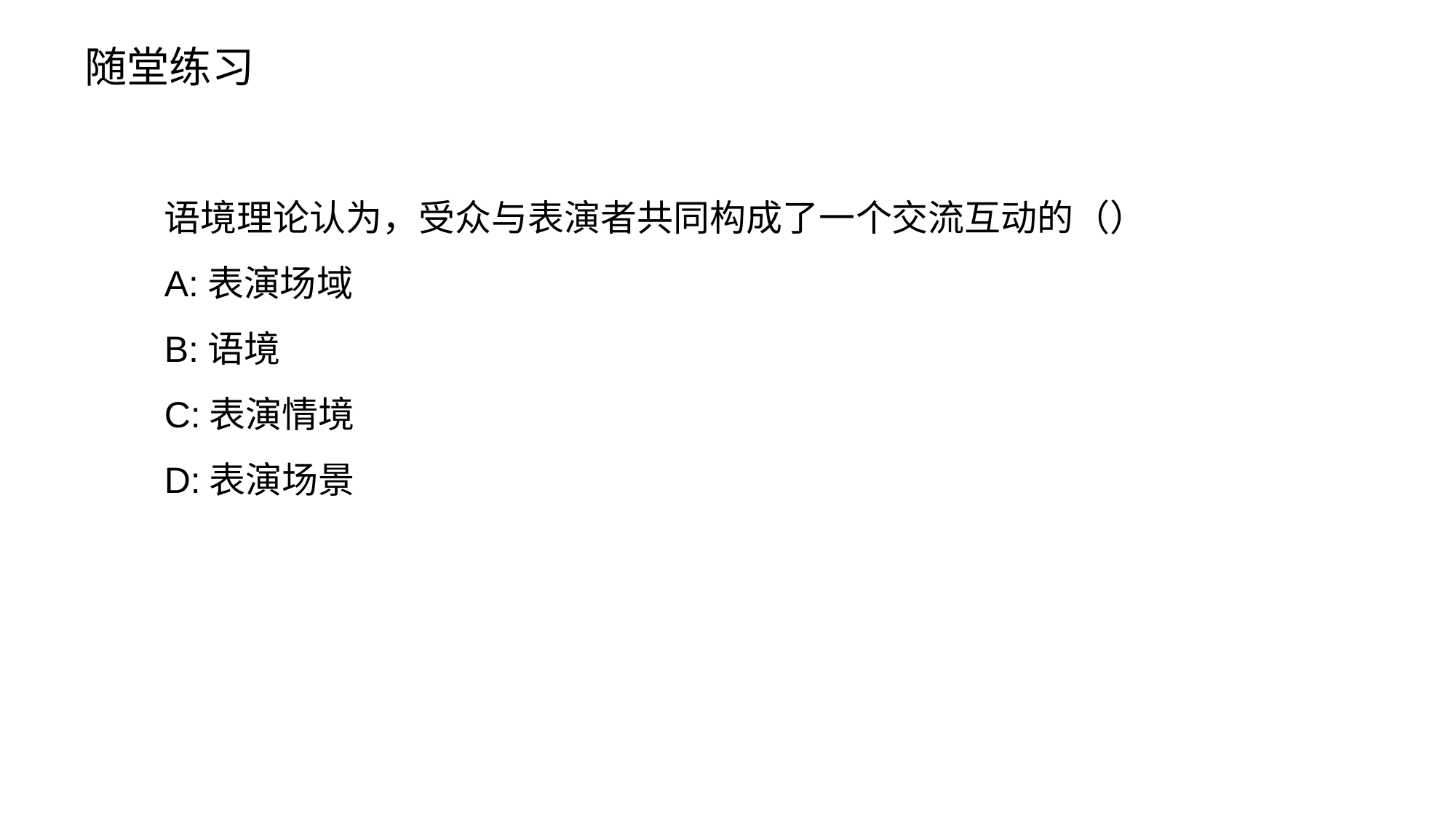

随堂练习
语境理论认为，受众与表演者共同构成了一个交流互动的（）
A:表演场域
B:语境
C:表演情境
D:表演场景